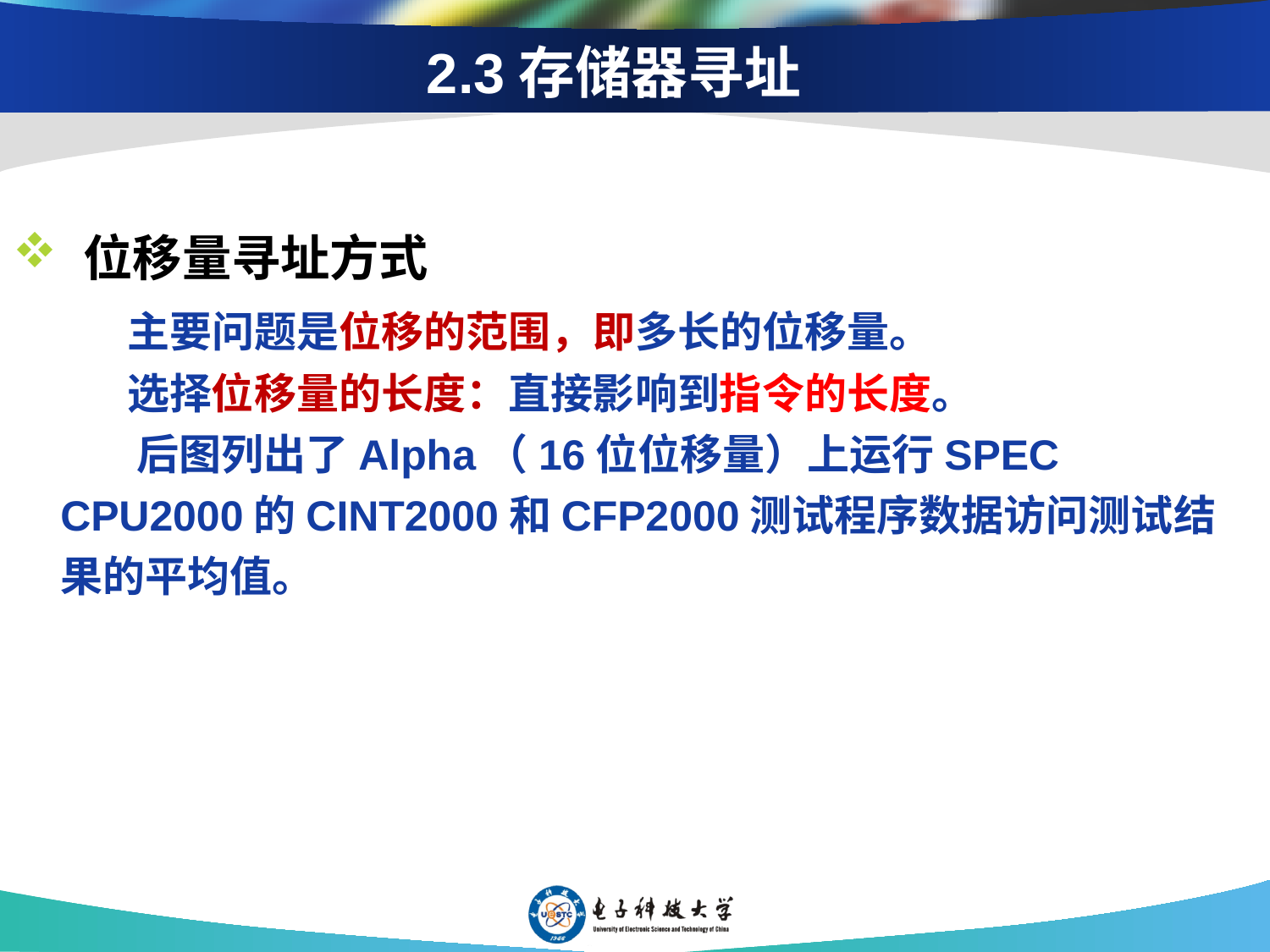

# 2.3存储器寻址
 位移量寻址方式
      主要问题是位移的范围，即多长的位移量。
       选择位移量的长度：直接影响到指令的长度。
        后图列出了Alpha（16位位移量）上运行SPEC CPU2000的CINT2000和CFP2000测试程序数据访问测试结果的平均值。
38